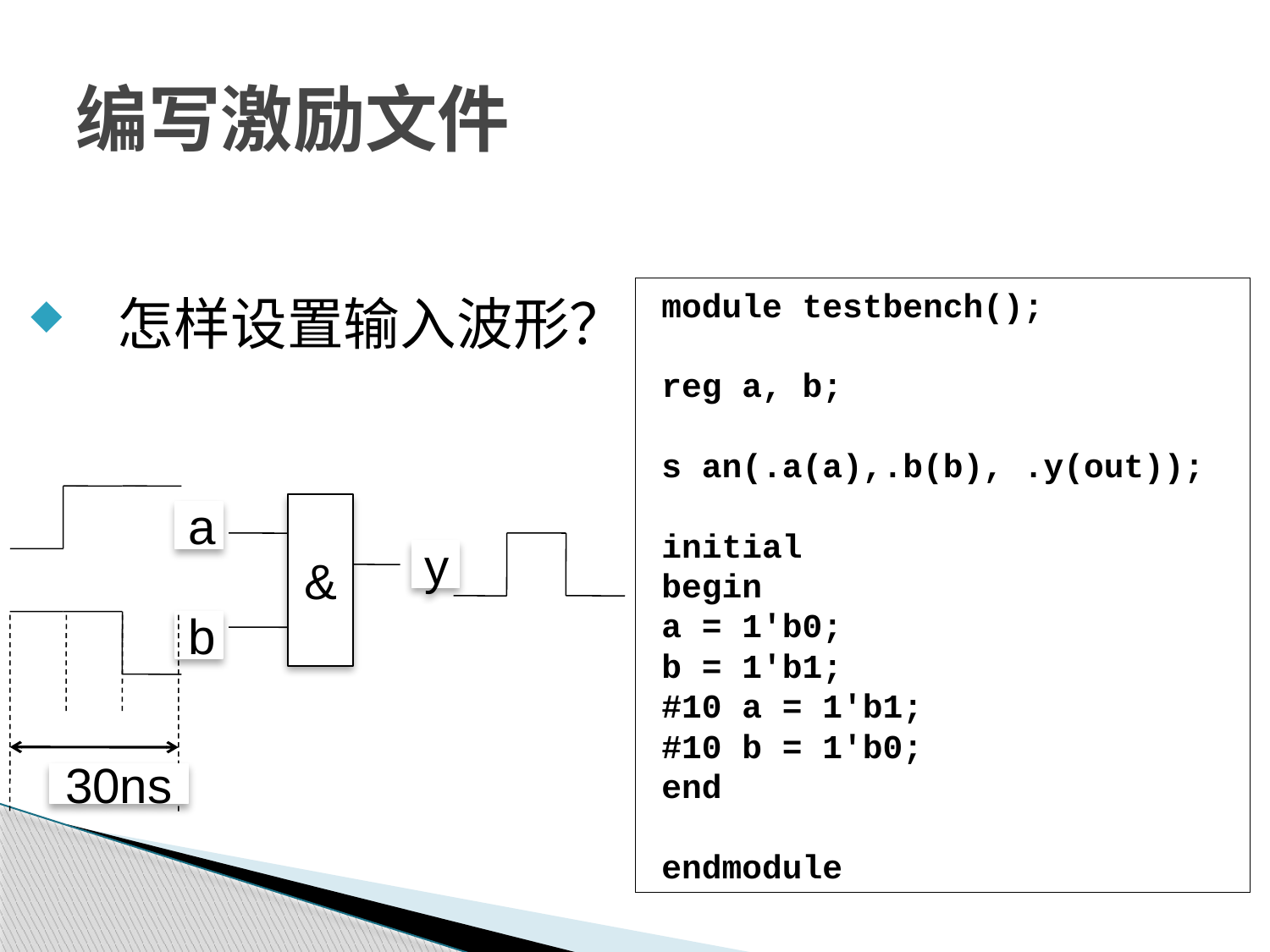

# 编写激励文件
   怎样设置输入波形？
module testbench();

reg a, b;

s an(.a(a),.b(b), .y(out));

initial
begin
a = 1'b0;
b = 1'b1;
#10 a = 1'b1;
#10 b = 1'b0;
end

endmodule
&
a
y
b
30ns